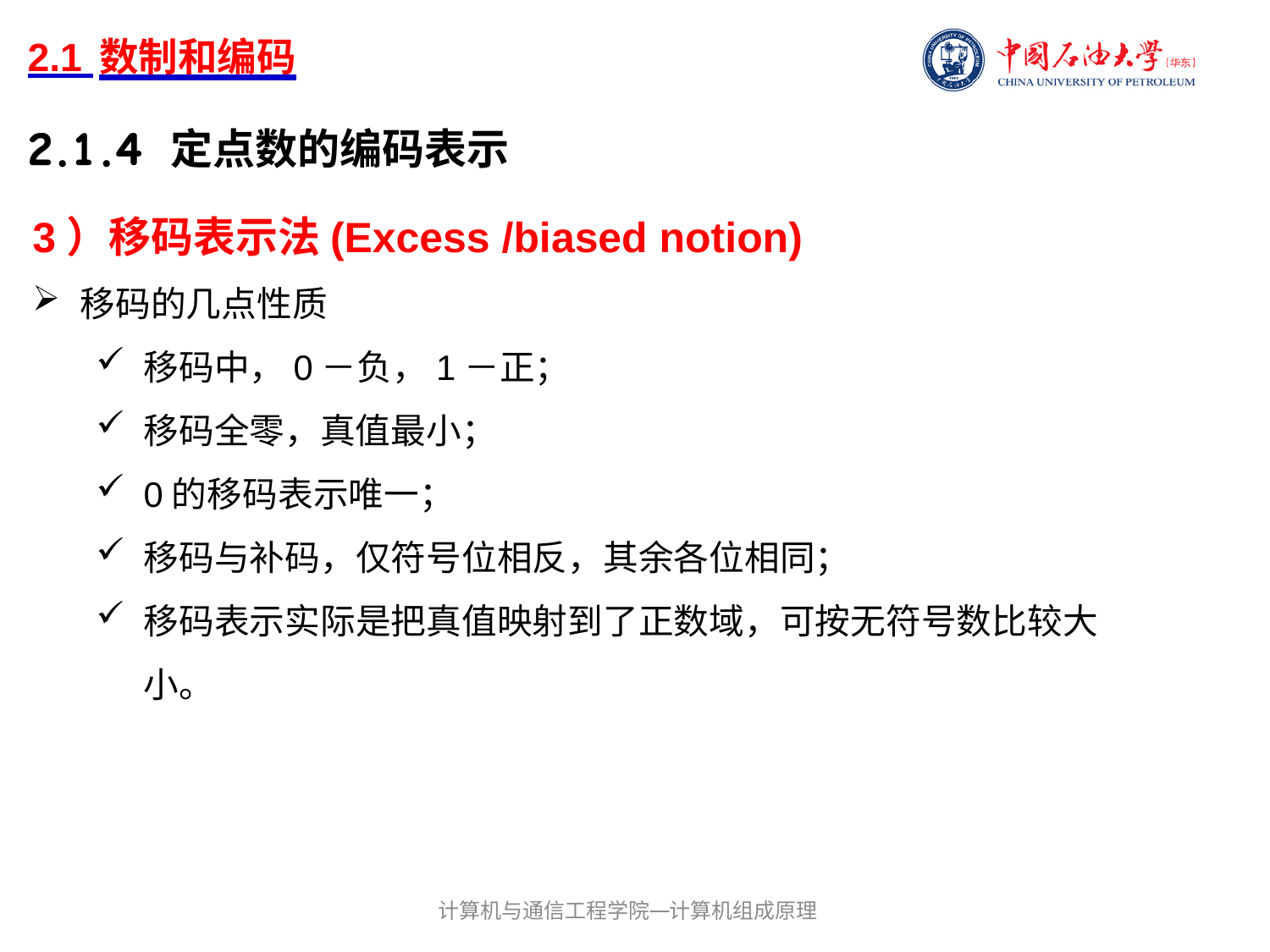

# 2.1 数制和编码
2.1.4 定点数的编码表示
3）移码表示法(Excess /biased notion)
移码的几点性质
移码中，0－负，1－正；
移码全零，真值最小；
0的移码表示唯一；
移码与补码，仅符号位相反，其余各位相同；
移码表示实际是把真值映射到了正数域，可按无符号数比较大小。

39

计算机与通信工程学院—计算机组成原理